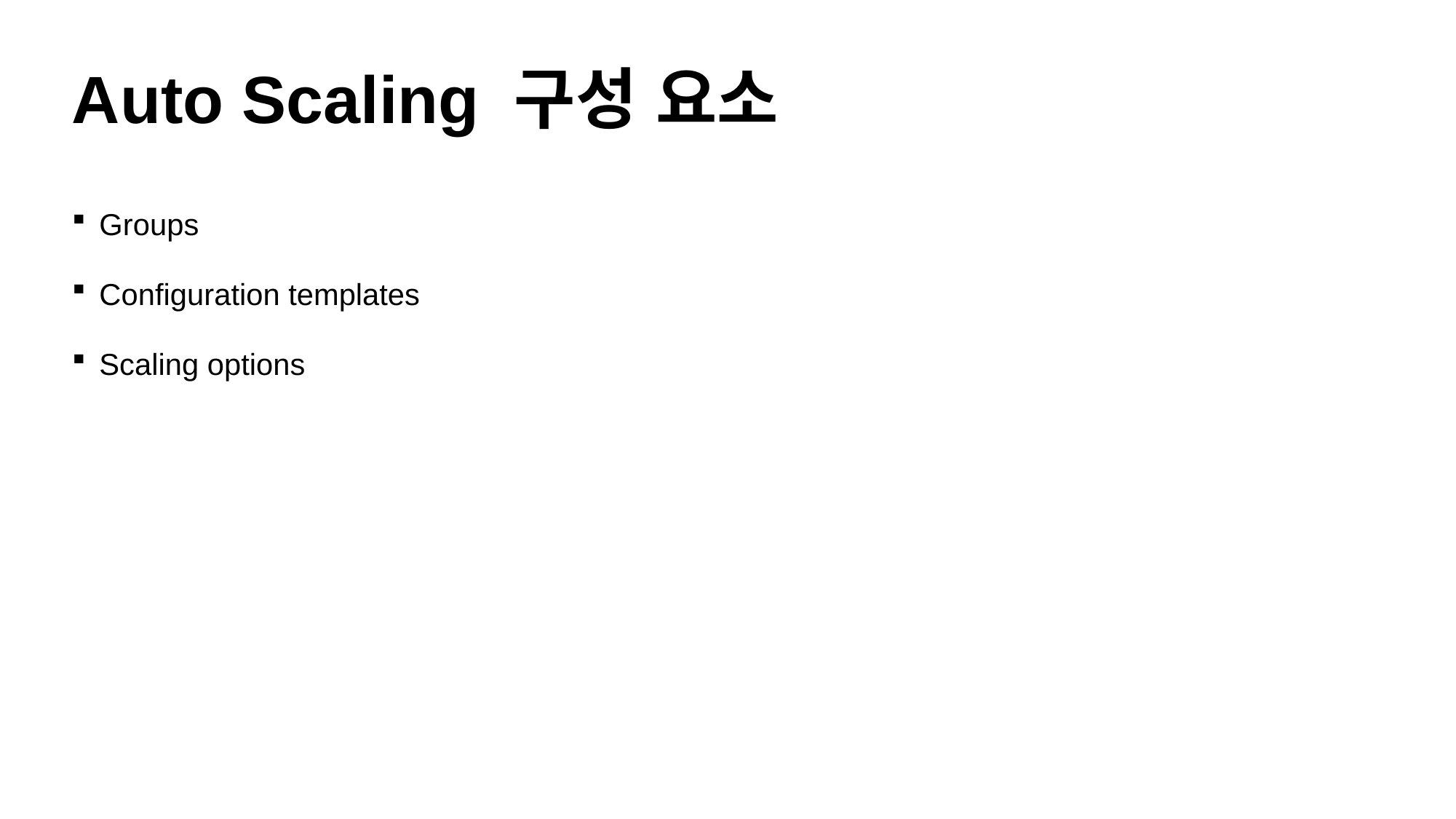

# Auto Scaling 구성 요소
Groups
Configuration templates
Scaling options